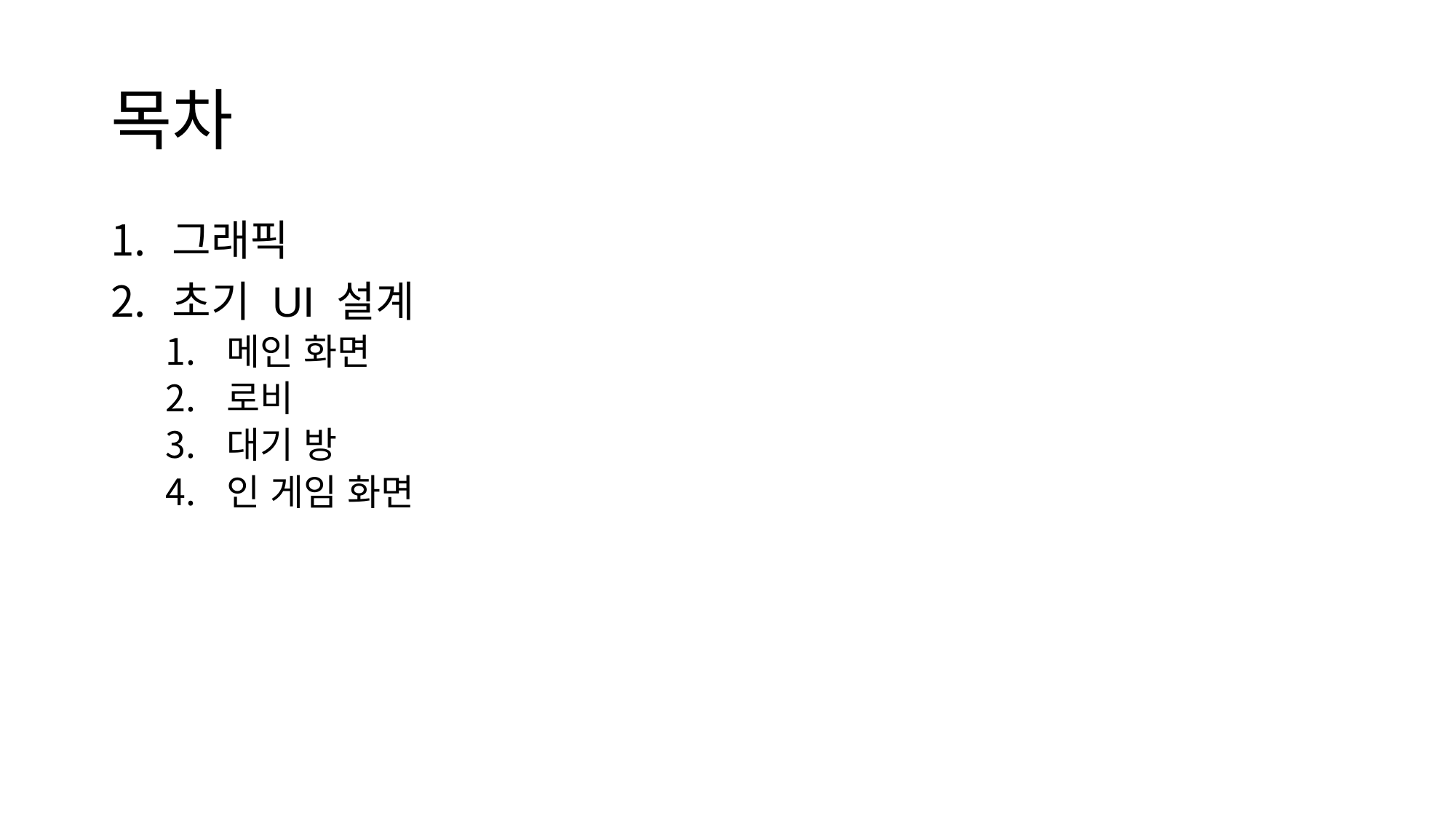

# 목차
그래픽
초기 UI 설계
메인 화면
로비
대기 방
인 게임 화면